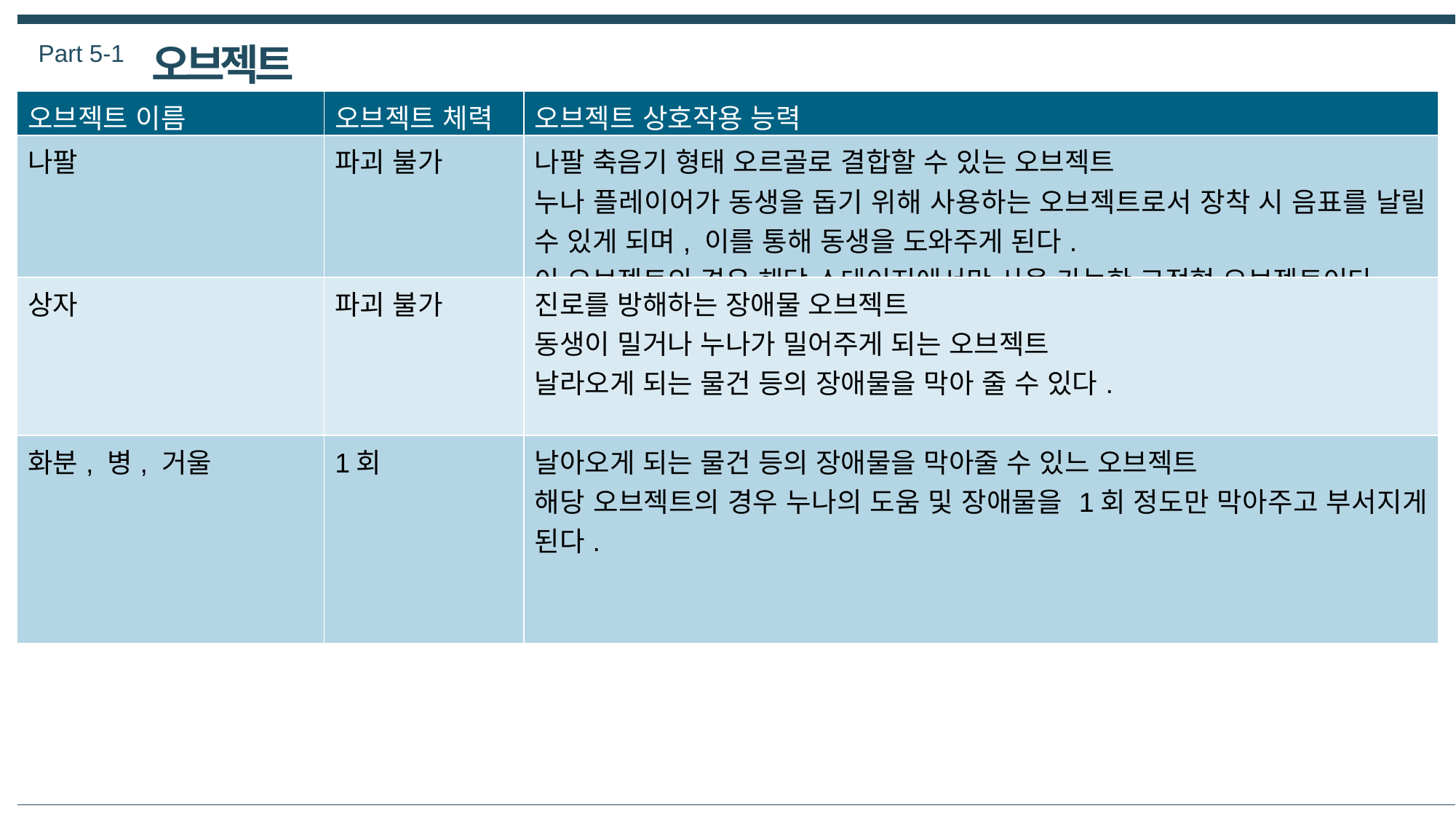

Part 5-1
오브젝트
| 오브젝트 이름 | 오브젝트 체력 | 오브젝트 상호작용 능력 |
| --- | --- | --- |
| 나팔 | 파괴 불가 | 나팔 축음기 형태 오르골로 결합할 수 있는 오브젝트 누나 플레이어가 동생을 돕기 위해 사용하는 오브젝트로서 장착 시 음표를 날릴 수 있게 되며, 이를 통해 동생을 도와주게 된다. 이 오브젝트의 경우 해당 스테이지에서만 사용 가능한 고정형 오브젝트이다. |
| 상자 | 파괴 불가 | 진로를 방해하는 장애물 오브젝트 동생이 밀거나 누나가 밀어주게 되는 오브젝트 날라오게 되는 물건 등의 장애물을 막아 줄 수 있다. |
| 화분, 병, 거울 | 1회 | 날아오게 되는 물건 등의 장애물을 막아줄 수 있느 오브젝트 해당 오브젝트의 경우 누나의 도움 및 장애물을 1회 정도만 막아주고 부서지게 된다. |